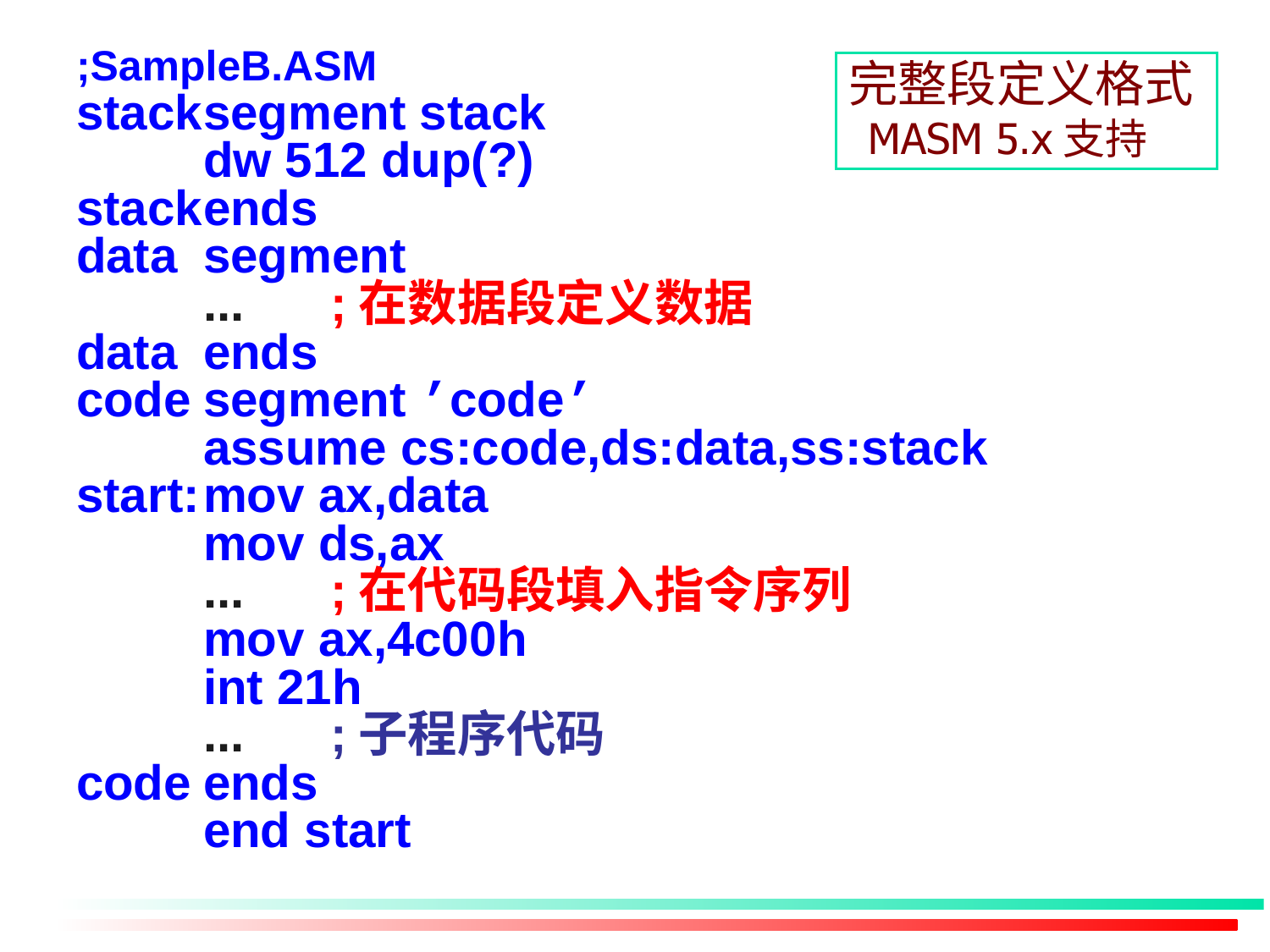

;SampleB.ASM
stack	segment stack
	dw 512 dup(?)
stack	ends
data	segment
	...	;在数据段定义数据
data	ends
code	segment ’code’
	assume cs:code,ds:data,ss:stack
start:	mov ax,data
	mov ds,ax
	...	;在代码段填入指令序列
	mov ax,4c00h
	int 21h
	...	;子程序代码
code	ends
	end start
# 完整段定义格式 MASM 5.x支持